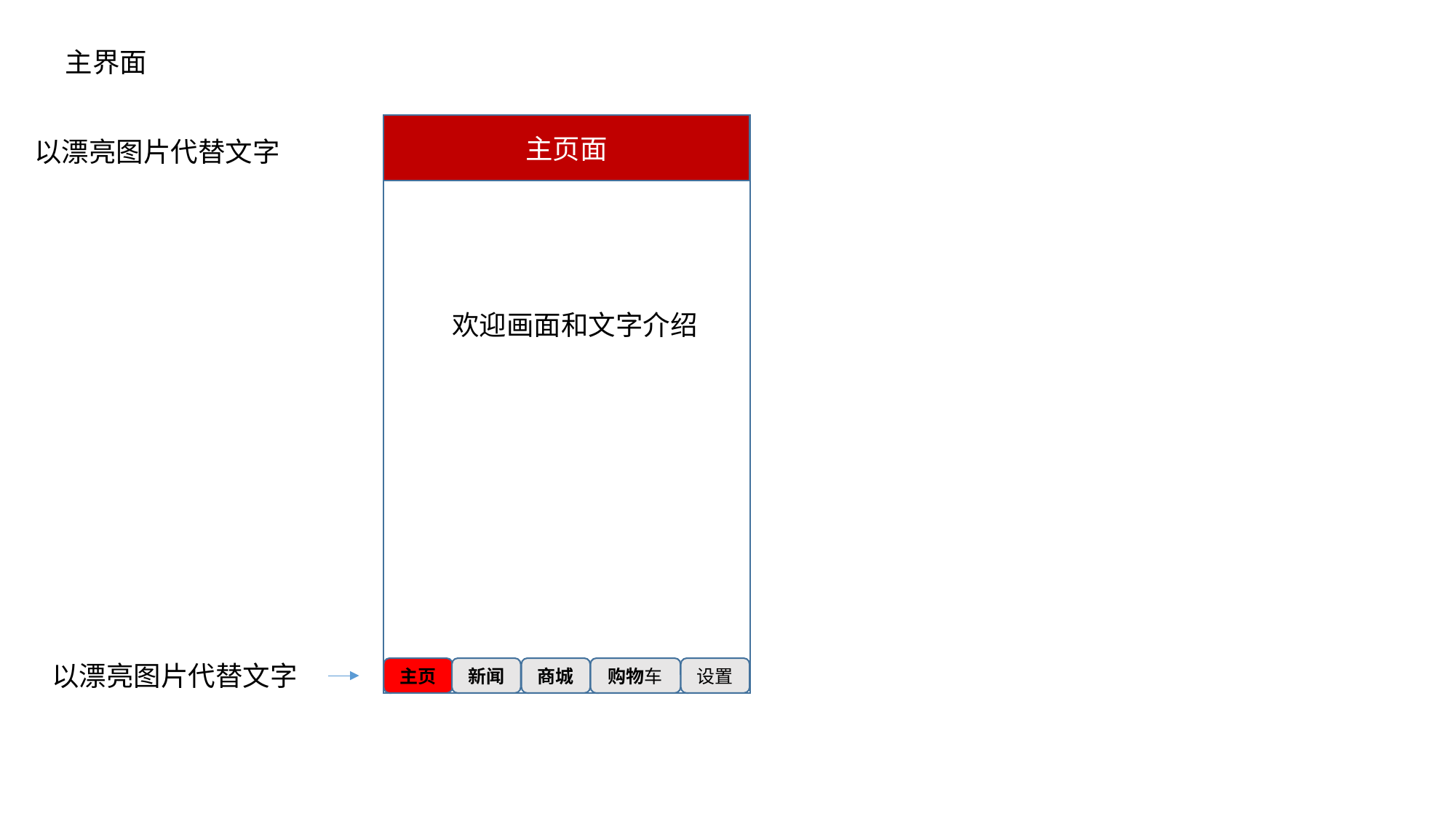

主界面

主页面
以漂亮图片代替文字
欢迎画面和文字介绍
以漂亮图片代替文字
主页
新闻
商城
购物车
设置